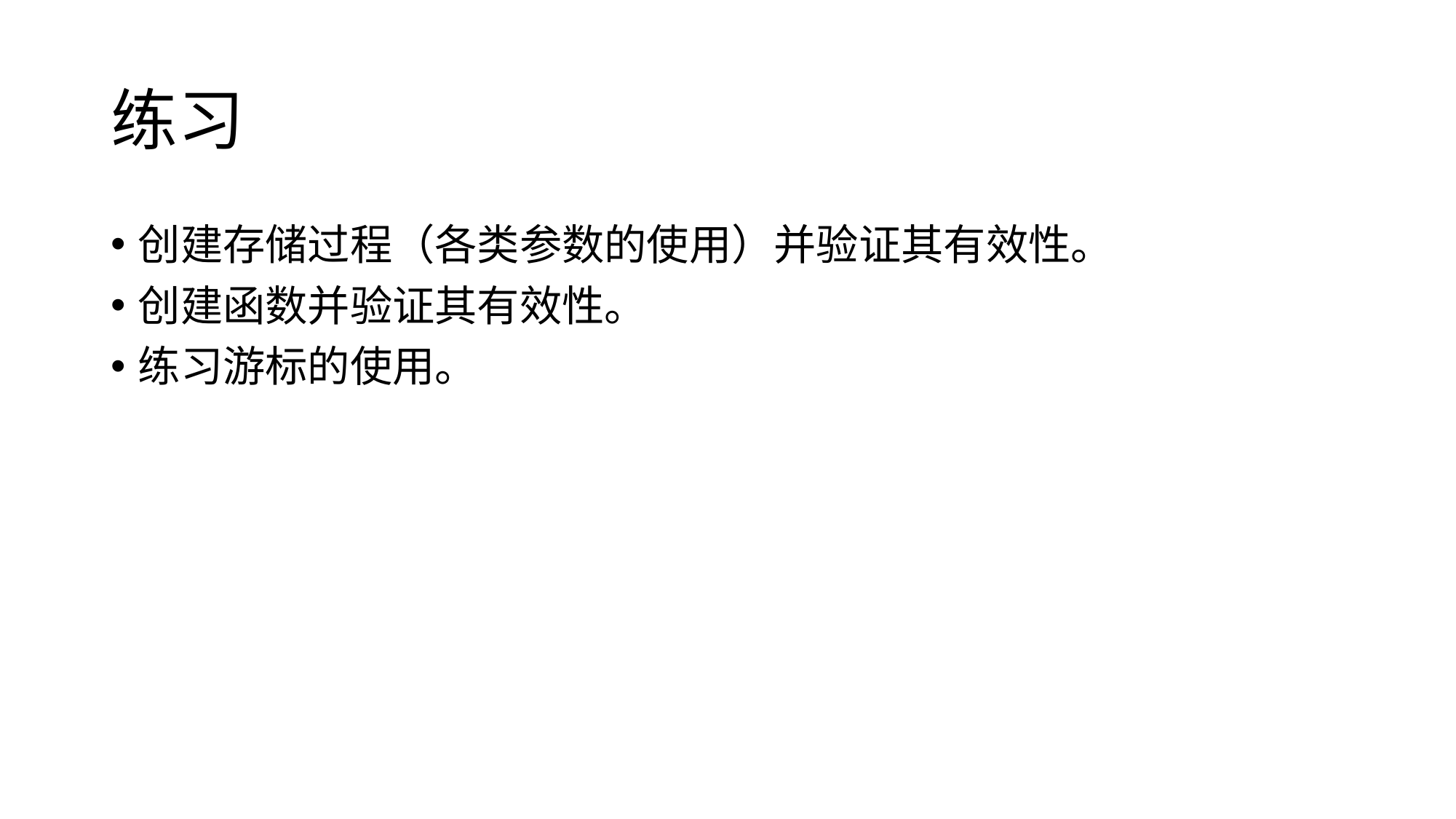

# 练习
创建存储过程（各类参数的使用）并验证其有效性。
创建函数并验证其有效性。
练习游标的使用。